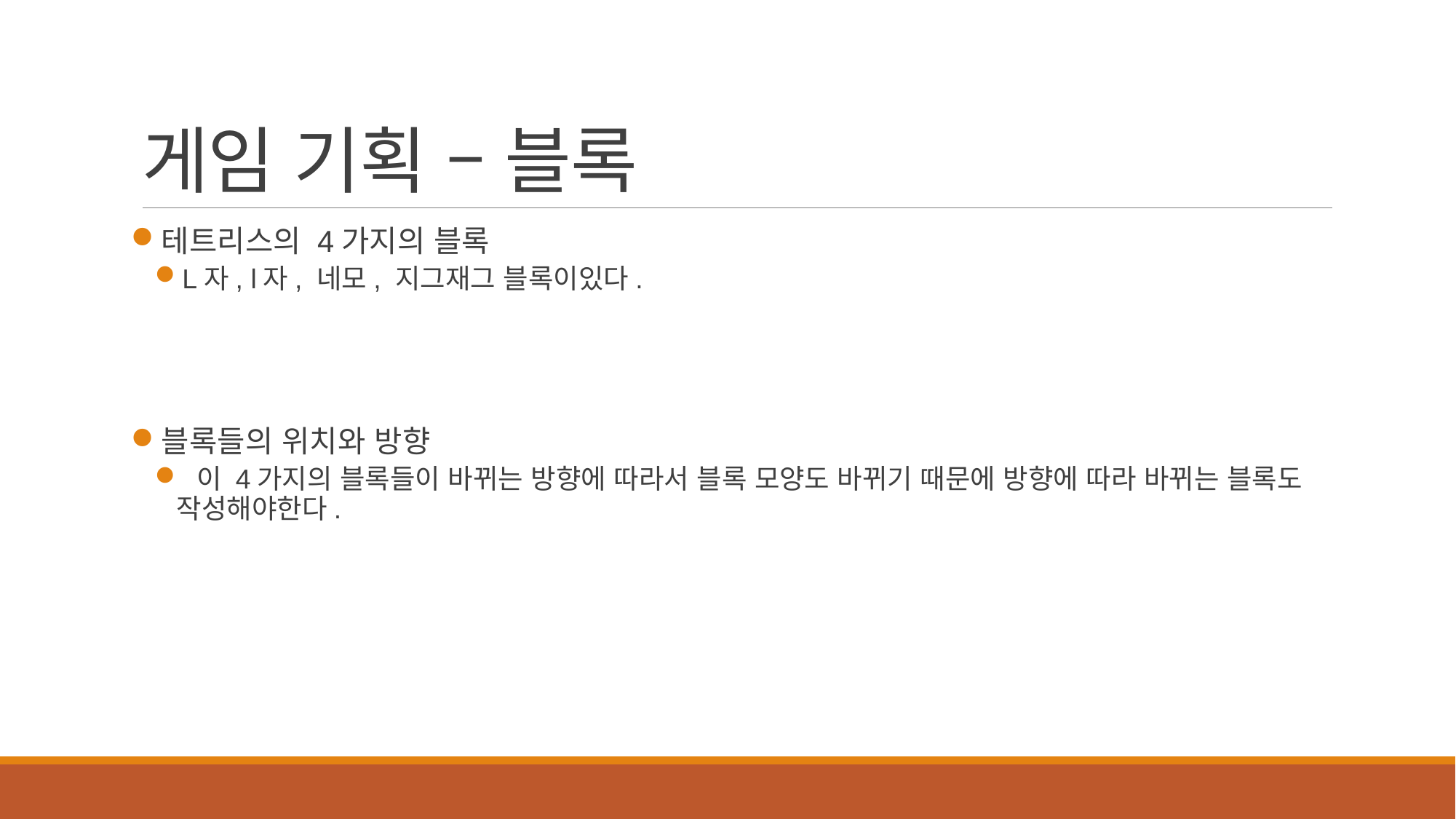

# 게임 기획 – 블록
테트리스의 4가지의 블록
L자, l자, 네모, 지그재그 블록이있다.

블록들의 위치와 방향
 이 4가지의 블록들이 바뀌는 방향에 따라서 블록 모양도 바뀌기 때문에 방향에 따라 바뀌는 블록도 작성해야한다.